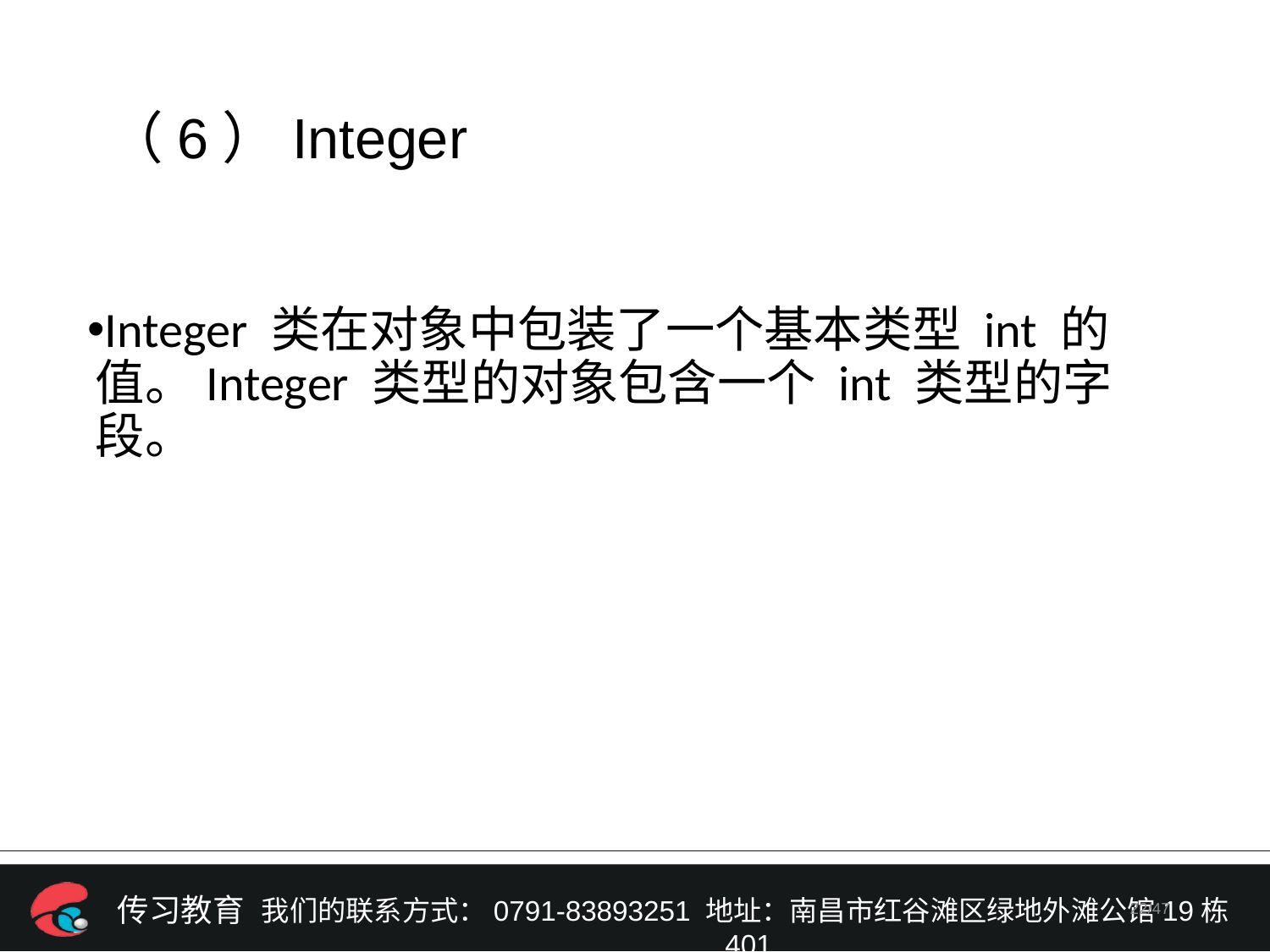

（6）Integer

Integer 类在对象中包装了一个基本类型 int 的值。Integer 类型的对象包含一个 int 类型的字段。

22/47